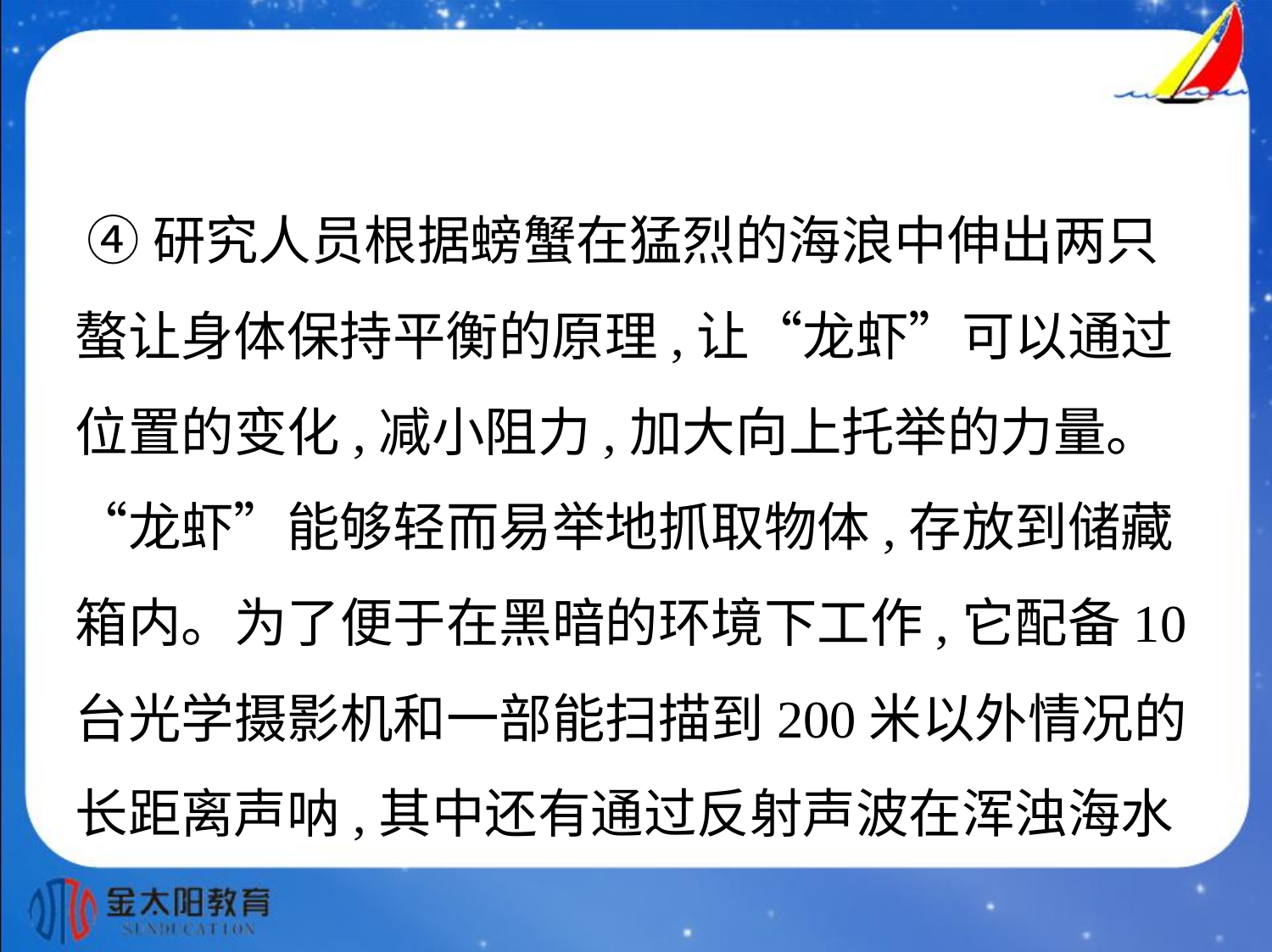

④研究人员根据螃蟹在猛烈的海浪中伸出两只
螯让身体保持平衡的原理,让“龙虾”可以通过
位置的变化,减小阻力,加大向上托举的力量。
“龙虾”能够轻而易举地抓取物体,存放到储藏
箱内。为了便于在黑暗的环境下工作,它配备10
台光学摄影机和一部能扫描到200米以外情况的
长距离声呐,其中还有通过反射声波在浑浊海水